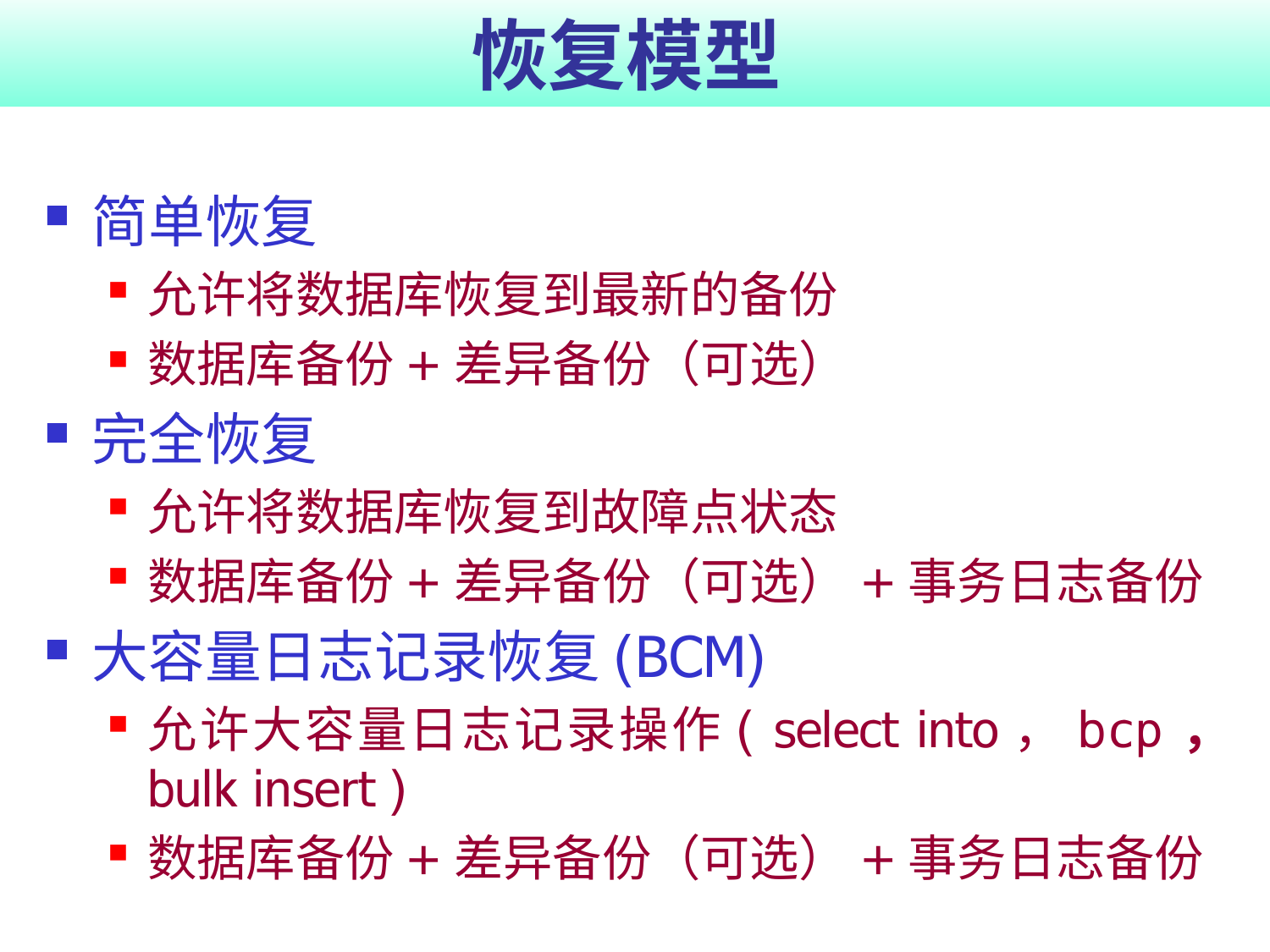

# 恢复模型
简单恢复
允许将数据库恢复到最新的备份
数据库备份+差异备份（可选）
完全恢复
允许将数据库恢复到故障点状态
数据库备份+差异备份（可选）+事务日志备份
大容量日志记录恢复(BCM)
允许大容量日志记录操作( select into，bcp， bulk insert )
数据库备份+差异备份（可选）+事务日志备份